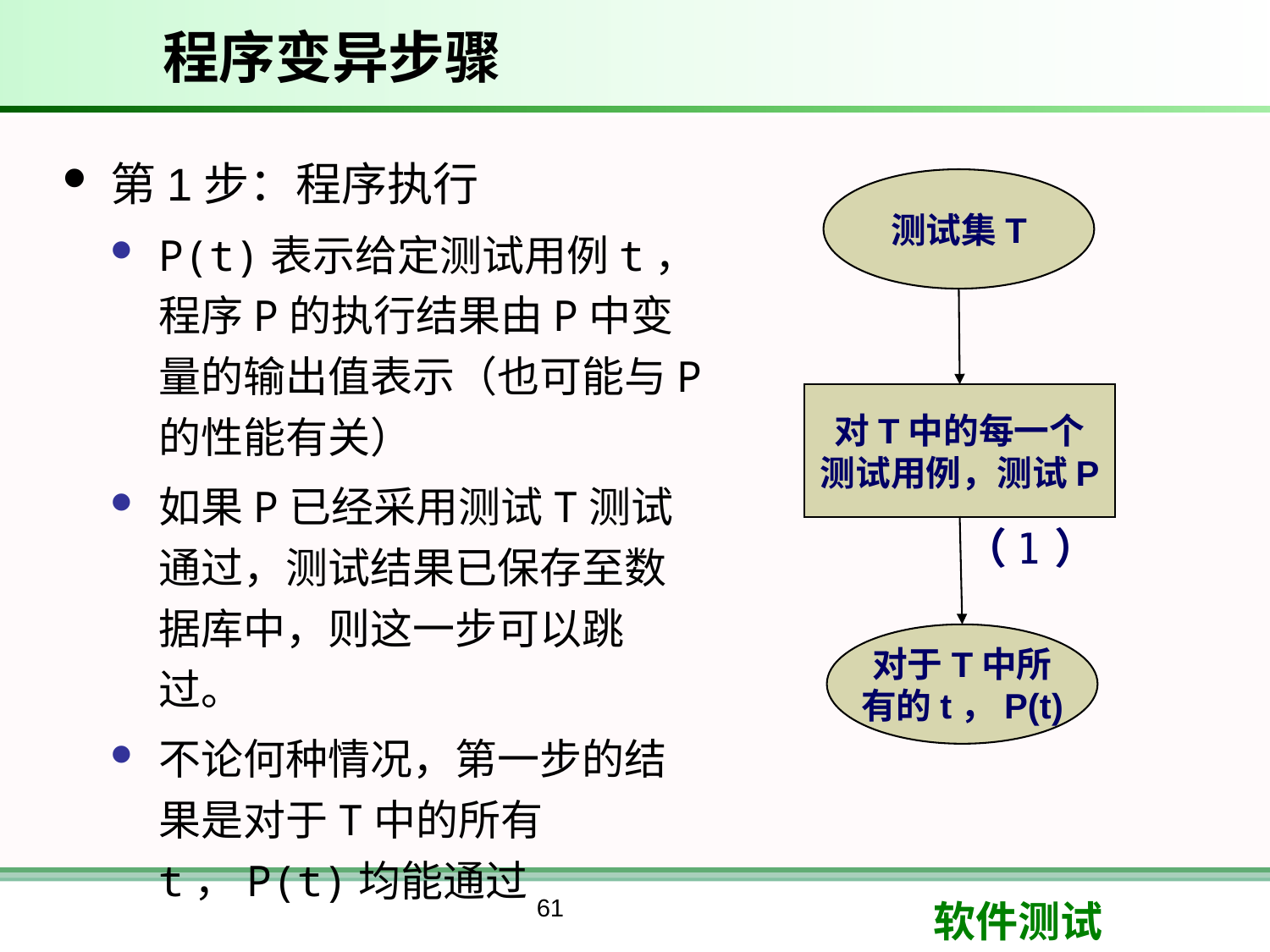

# 程序变异步骤
第1步：程序执行
P(t)表示给定测试用例t，程序P的执行结果由P中变量的输出值表示（也可能与P的性能有关）
如果P已经采用测试T测试通过，测试结果已保存至数据库中，则这一步可以跳过。
不论何种情况，第一步的结果是对于T中的所有t，P(t)均能通过

测试集T
对T中的每一个
测试用例，测试P
对于T中所
有的t，P(t)
（1）
61